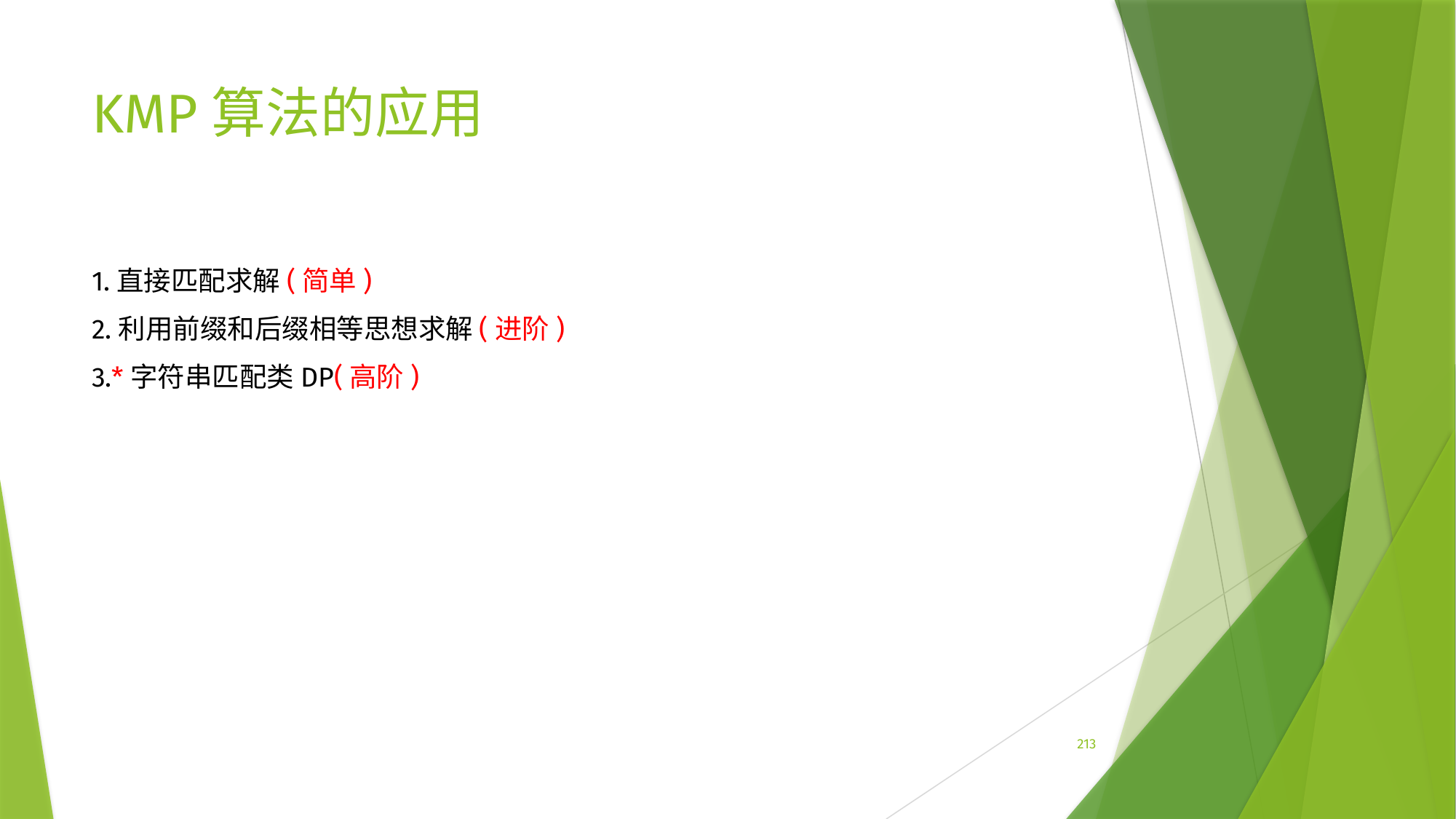

# KMP算法的应用
1.直接匹配求解(简单)
2.利用前缀和后缀相等思想求解(进阶)
3.*字符串匹配类DP(高阶)
213